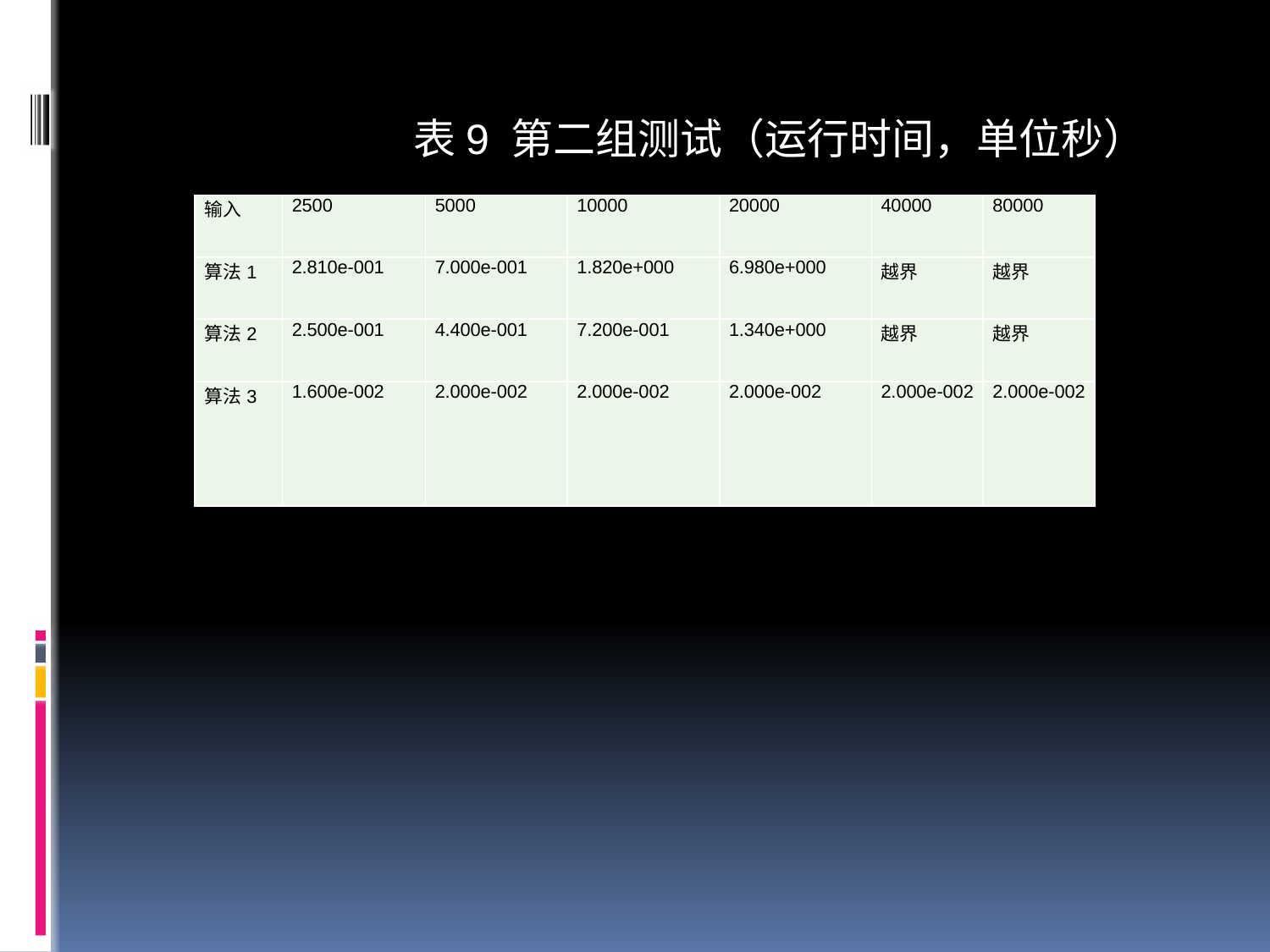

#
表9 第二组测试（运行时间，单位秒）
| 输入 | 2500 | 5000 | 10000 | 20000 | 40000 | 80000 |
| --- | --- | --- | --- | --- | --- | --- |
| 算法1 | 2.810e-001 | 7.000e-001 | 1.820e+000 | 6.980e+000 | 越界 | 越界 |
| 算法2 | 2.500e-001 | 4.400e-001 | 7.200e-001 | 1.340e+000 | 越界 | 越界 |
| 算法3 | 1.600e-002 | 2.000e-002 | 2.000e-002 | 2.000e-002 | 2.000e-002 | 2.000e-002 |